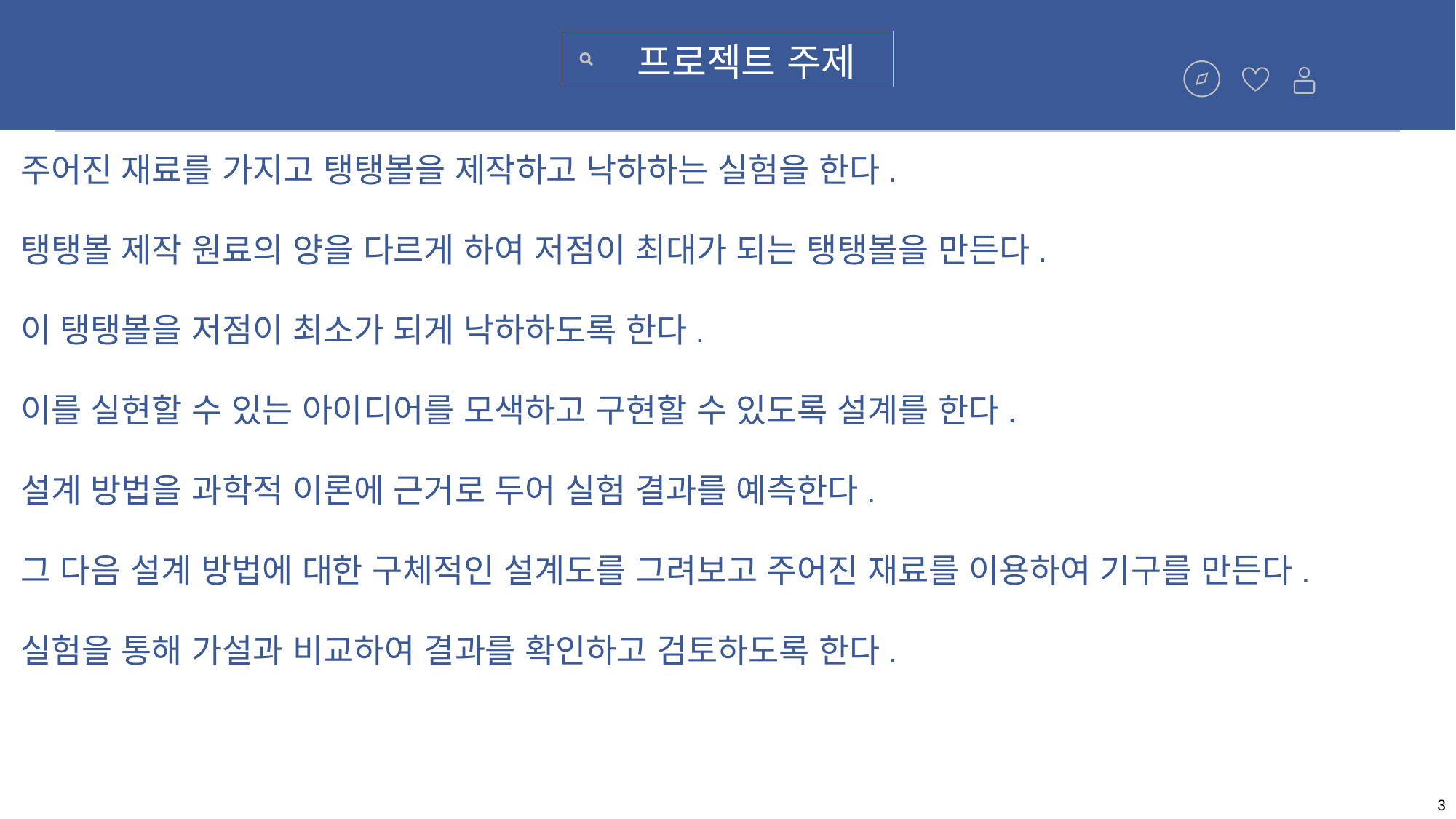

프로젝트 주제

주어진 재료를 가지고 탱탱볼을 제작하고 낙하하는 실험을 한다.

탱탱볼 제작 원료의 양을 다르게 하여 저점이 최대가 되는 탱탱볼을 만든다.

이 탱탱볼을 저점이 최소가 되게 낙하하도록 한다.

이를 실현할 수 있는 아이디어를 모색하고 구현할 수 있도록 설계를 한다.

설계 방법을 과학적 이론에 근거로 두어 실험 결과를 예측한다.

그 다음 설계 방법에 대한 구체적인 설계도를 그려보고 주어진 재료를 이용하여 기구를 만든다.

실험을 통해 가설과 비교하여 결과를 확인하고 검토하도록 한다.
3